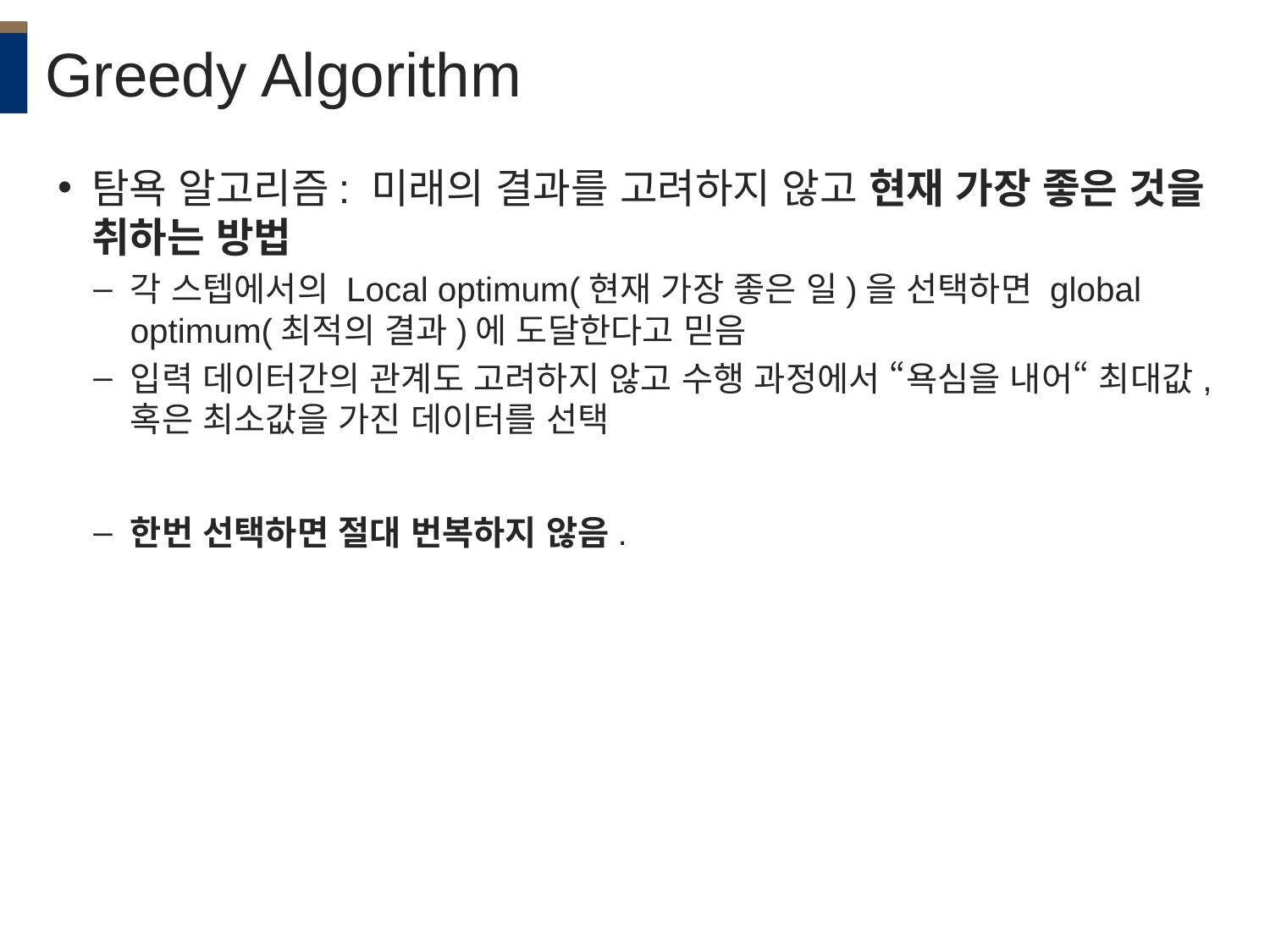

# Greedy Algorithm
탐욕 알고리즘: 미래의 결과를 고려하지 않고 현재 가장 좋은 것을 취하는 방법
각 스텝에서의 Local optimum(현재 가장 좋은 일)을 선택하면 global optimum(최적의 결과)에 도달한다고 믿음
입력 데이터간의 관계도 고려하지 않고 수행 과정에서 “욕심을 내어“ 최대값, 혹은 최소값을 가진 데이터를 선택

한번 선택하면 절대 번복하지 않음.